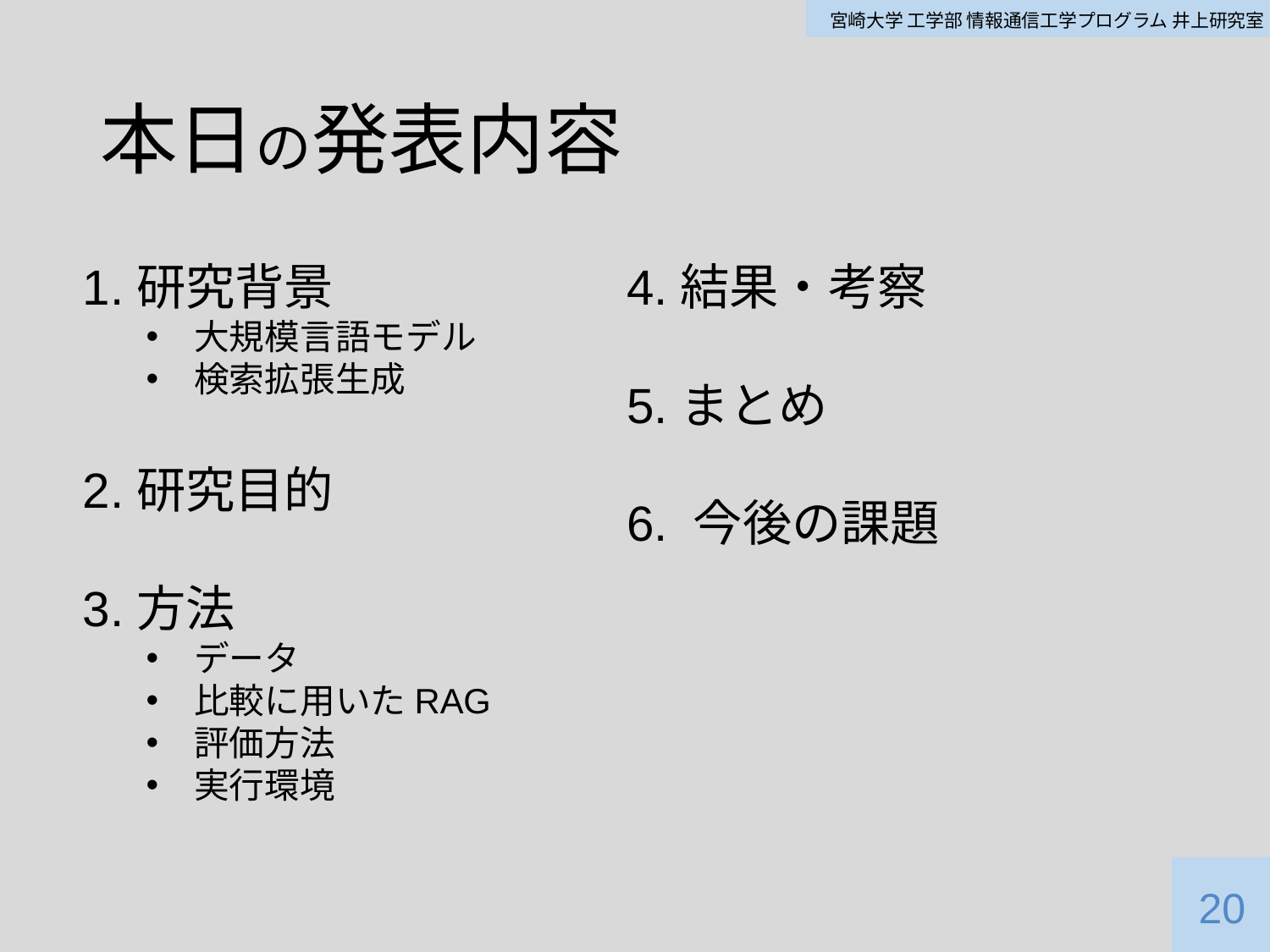

# 本日の発表内容
研究背景
大規模言語モデル
検索拡張生成

研究目的

方法
データ
比較に用いたRAG
評価方法
実行環境
結果・考察

まとめ

6. 今後の課題
20